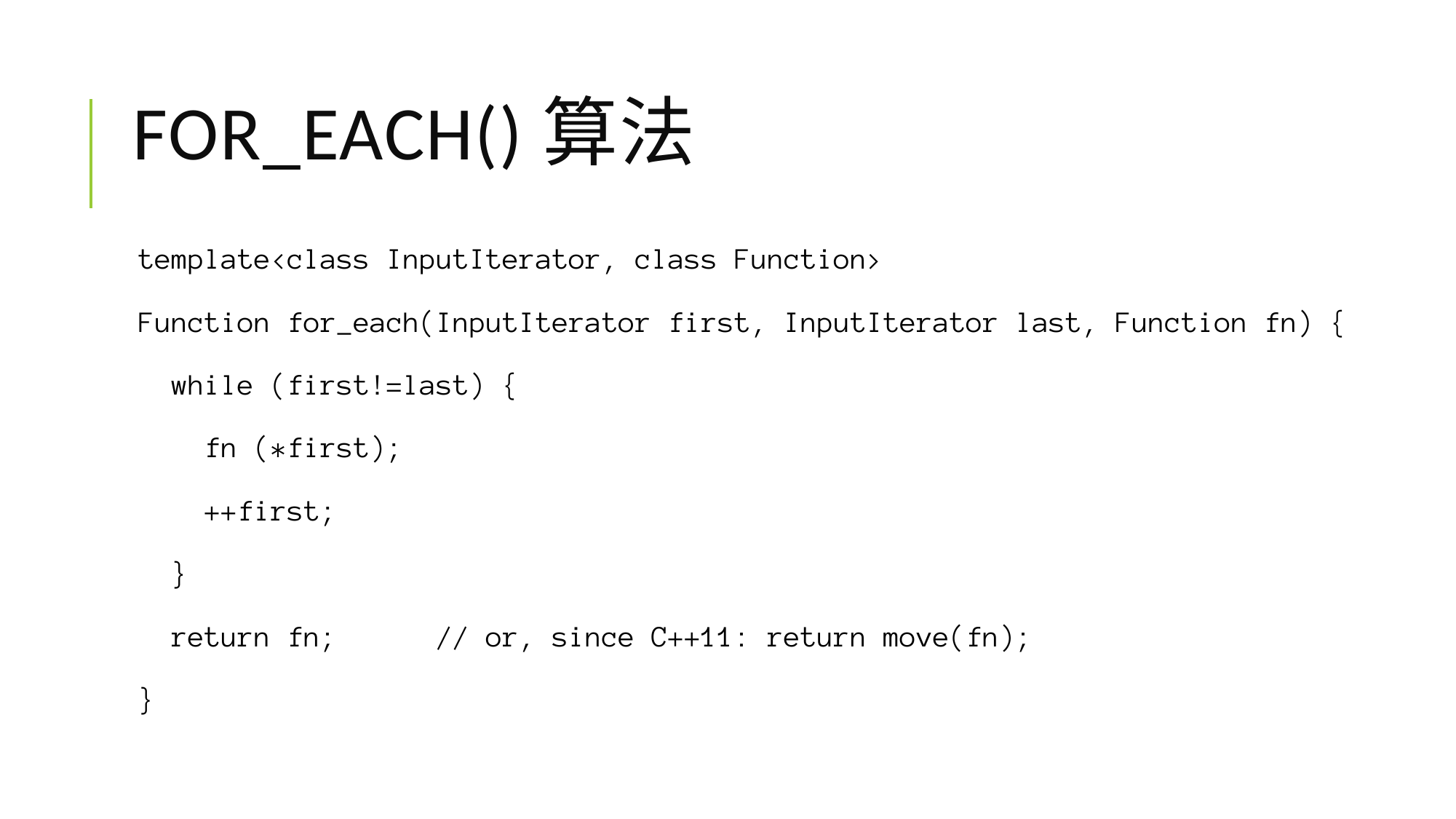

# for_each()算法
template<class InputIterator, class Function>
Function for_each(InputIterator first, InputIterator last, Function fn) {
  while (first!=last) {
    fn (*first);
    ++first;
  }
  return fn;      // or, since C++11: return move(fn);
}